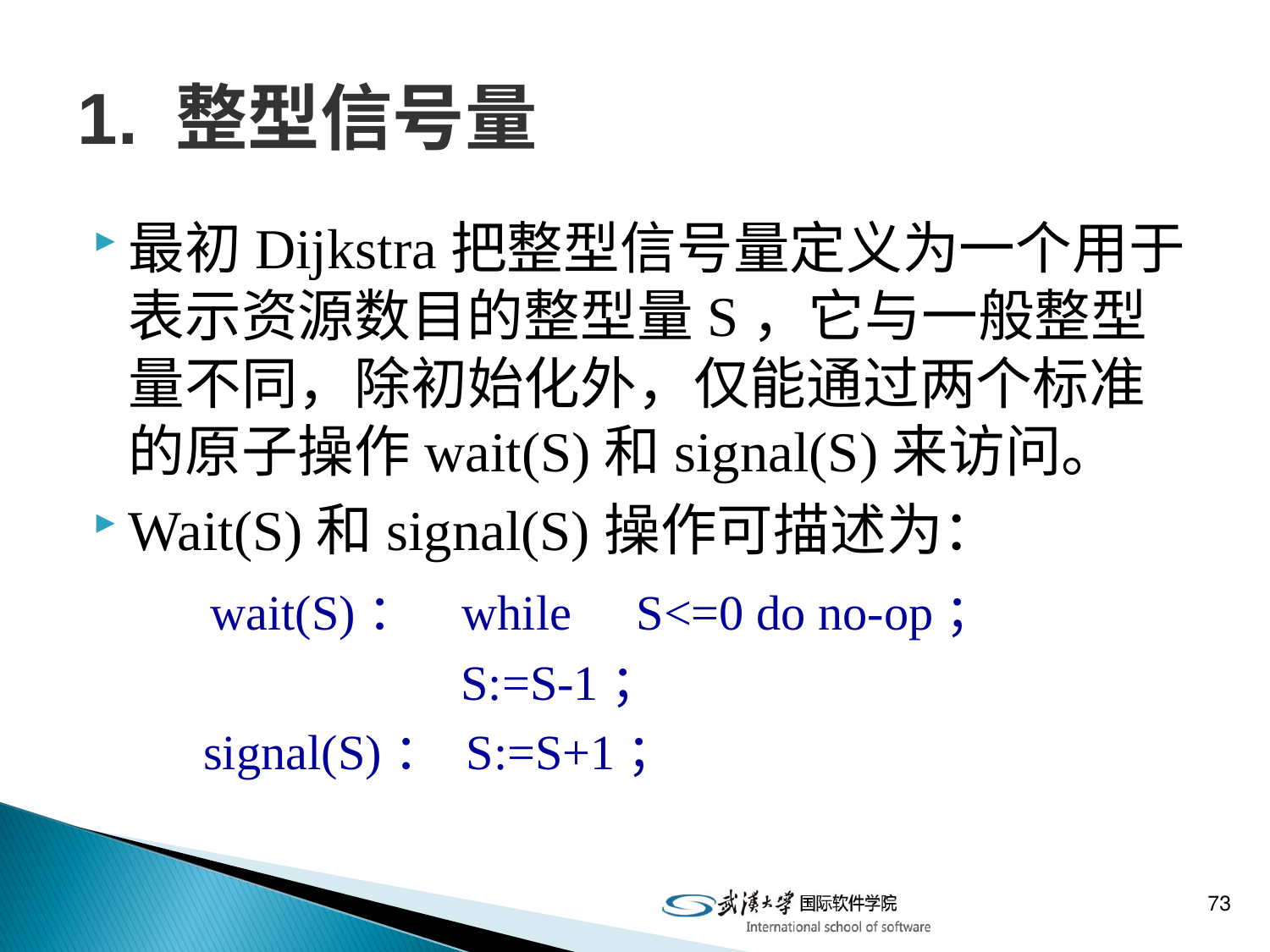

# 1. 整型信号量
最初Dijkstra把整型信号量定义为一个用于表示资源数目的整型量S，它与一般整型量不同，除初始化外，仅能通过两个标准的原子操作wait(S)和signal(S)来访问。
Wait(S)和signal(S)操作可描述为：
　　wait(S)：   while 	S<=0 do no-op；
　　　　　　　 S:=S-1；
　　signal(S)： S:=S+1；